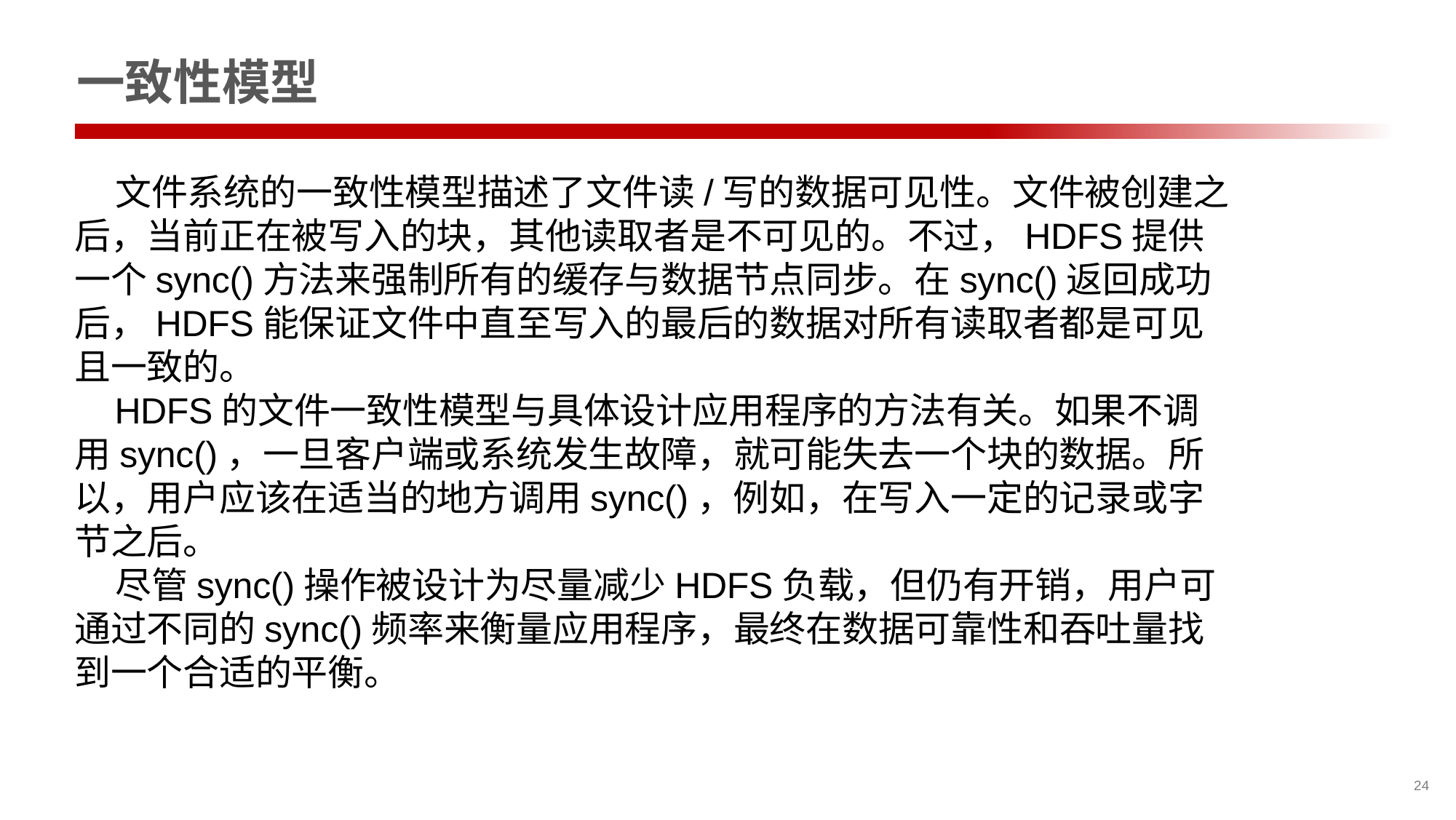

# 一致性模型

    文件系统的一致性模型描述了文件读/写的数据可见性。文件被创建之后，当前正在被写入的块，其他读取者是不可见的。不过，HDFS提供一个sync()方法来强制所有的缓存与数据节点同步。在sync()返回成功后，HDFS能保证文件中直至写入的最后的数据对所有读取者都是可见且一致的。
    HDFS的文件一致性模型与具体设计应用程序的方法有关。如果不调用sync()，一旦客户端或系统发生故障，就可能失去一个块的数据。所以，用户应该在适当的地方调用sync()，例如，在写入一定的记录或字节之后。
    尽管sync()操作被设计为尽量减少HDFS负载，但仍有开销，用户可通过不同的sync()频率来衡量应用程序，最终在数据可靠性和吞吐量找到一个合适的平衡。

24